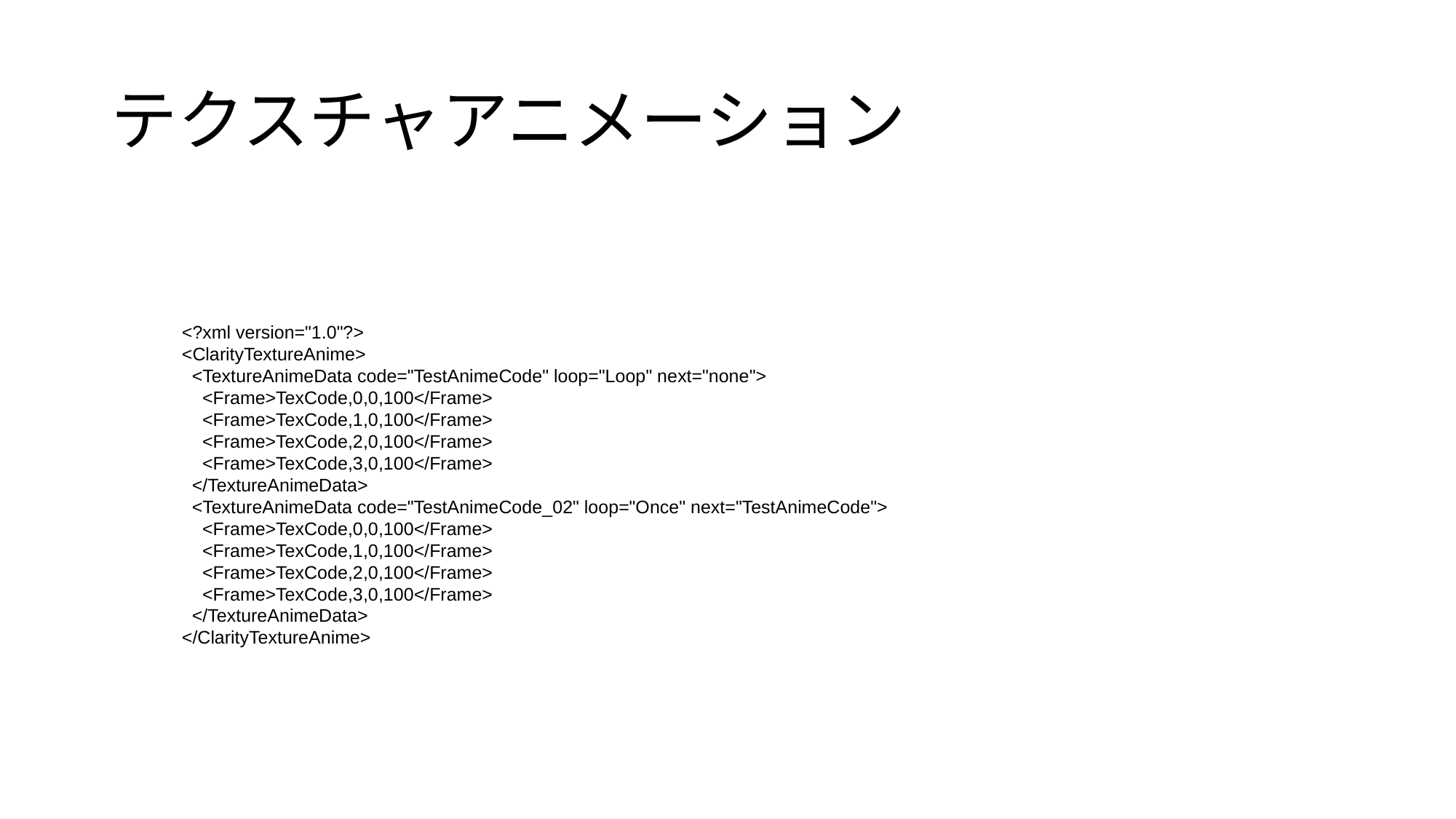

# テクスチャアニメーション

<?xml version="1.0"?>
<ClarityTextureAnime>
  <TextureAnimeData code="TestAnimeCode" loop="Loop" next="none">
    <Frame>TexCode,0,0,100</Frame>
    <Frame>TexCode,1,0,100</Frame>
    <Frame>TexCode,2,0,100</Frame>
    <Frame>TexCode,3,0,100</Frame>
  </TextureAnimeData>
  <TextureAnimeData code="TestAnimeCode_02" loop="Once" next="TestAnimeCode">
    <Frame>TexCode,0,0,100</Frame>
    <Frame>TexCode,1,0,100</Frame>
    <Frame>TexCode,2,0,100</Frame>
    <Frame>TexCode,3,0,100</Frame>
  </TextureAnimeData>
</ClarityTextureAnime>